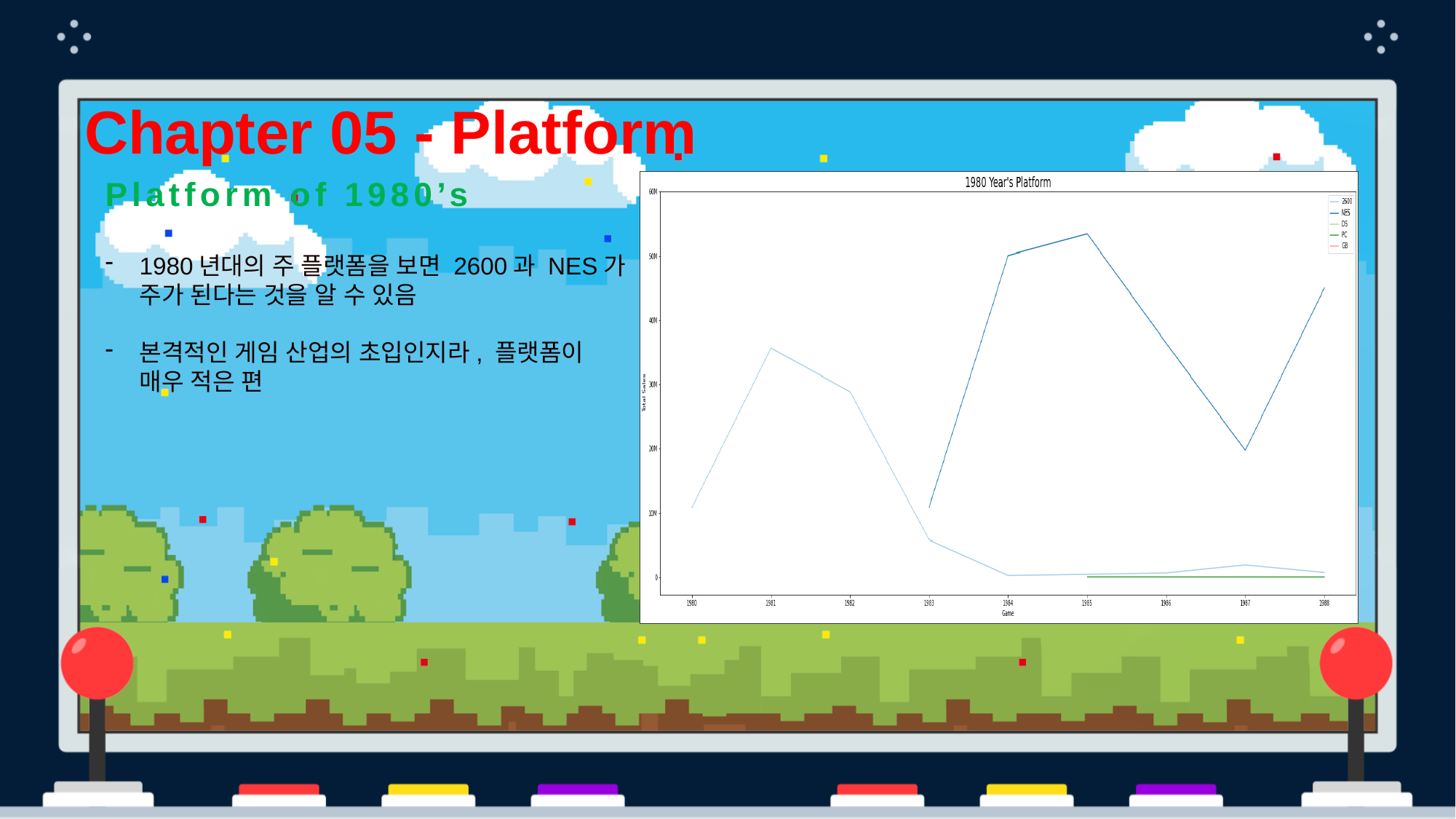

Chapter 05 - Platform
Platform of 1980’s

1980년대의 주 플랫폼을 보면 2600과 NES가 주가 된다는 것을 알 수 있음

본격적인 게임 산업의 초입인지라, 플랫폼이 매우 적은 편